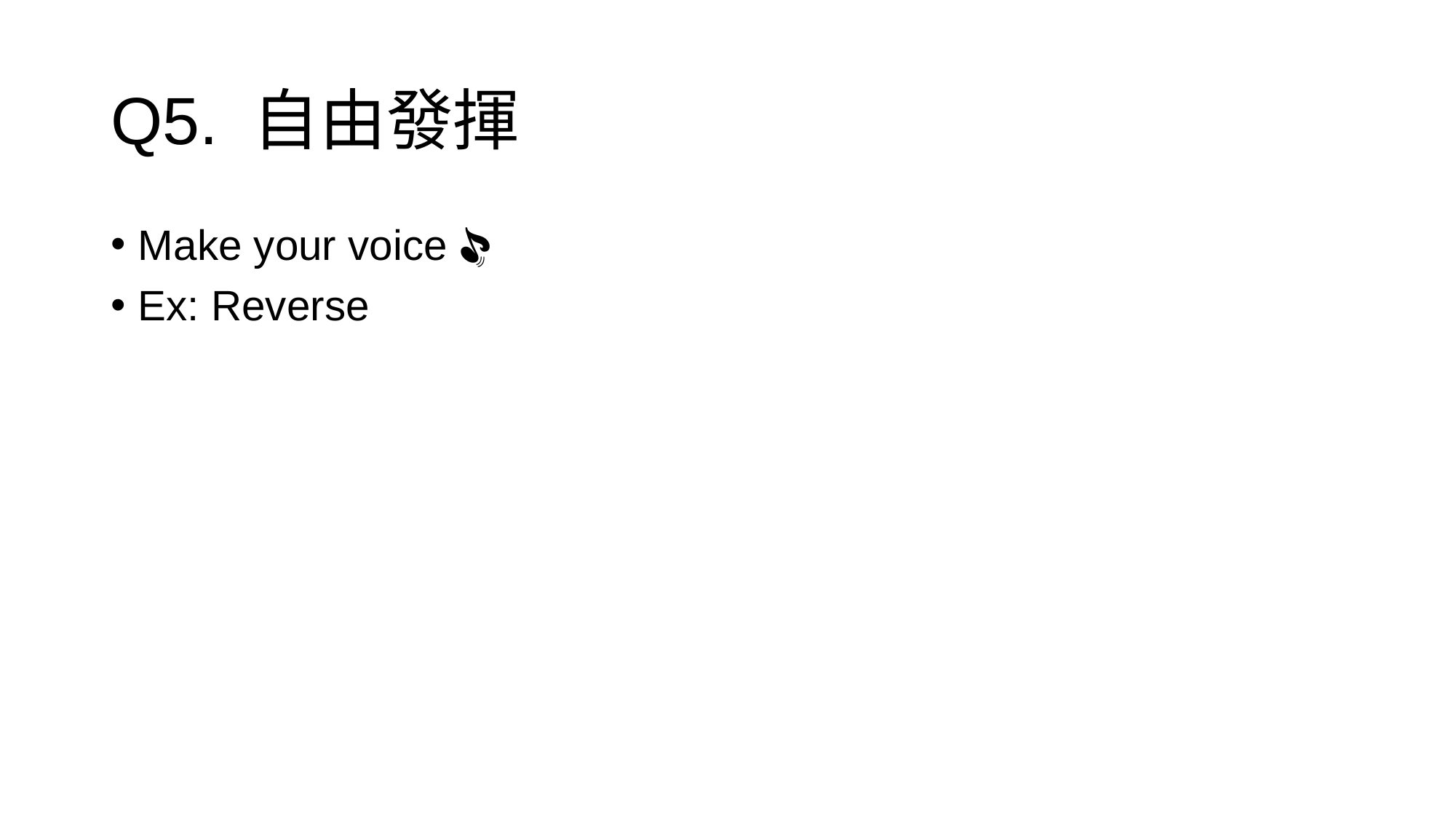

# Q5. 自由發揮
Make your voice 🎵
Ex: Reverse